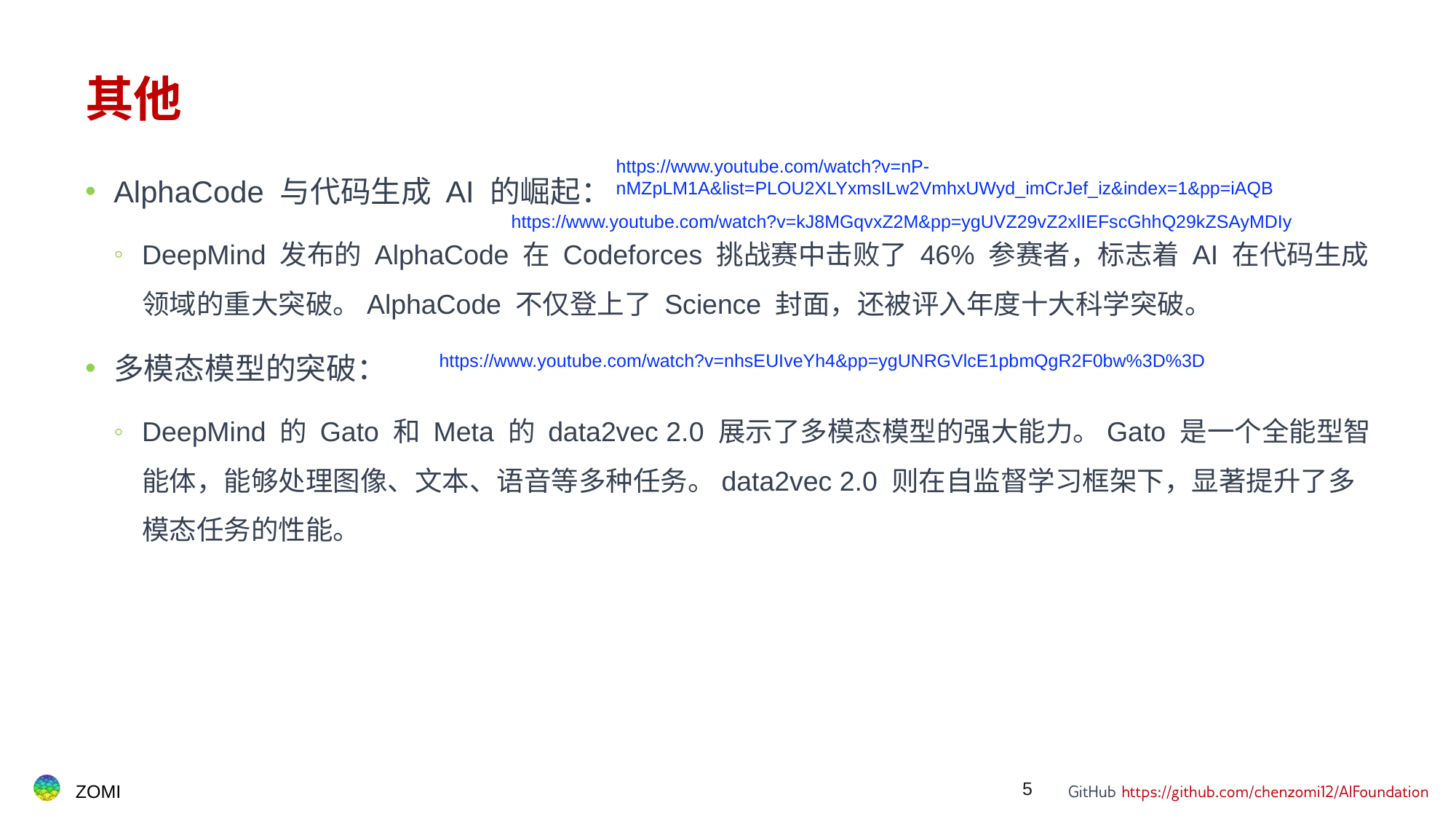

# 其他
AlphaCode 与代码生成 AI 的崛起：
DeepMind 发布的 AlphaCode 在 Codeforces 挑战赛中击败了 46% 参赛者，标志着 AI 在代码生成领域的重大突破。AlphaCode 不仅登上了 Science 封面，还被评入年度十大科学突破。
多模态模型的突破：
DeepMind 的 Gato 和 Meta 的 data2vec 2.0 展示了多模态模型的强大能力。Gato 是一个全能型智能体，能够处理图像、文本、语音等多种任务。data2vec 2.0 则在自监督学习框架下，显著提升了多模态任务的性能。
https://www.youtube.com/watch?v=nP-nMZpLM1A&list=PLOU2XLYxmsILw2VmhxUWyd_imCrJef_iz&index=1&pp=iAQB
https://www.youtube.com/watch?v=kJ8MGqvxZ2M&pp=ygUVZ29vZ2xlIEFscGhhQ29kZSAyMDIy
https://www.youtube.com/watch?v=nhsEUIveYh4&pp=ygUNRGVlcE1pbmQgR2F0bw%3D%3D